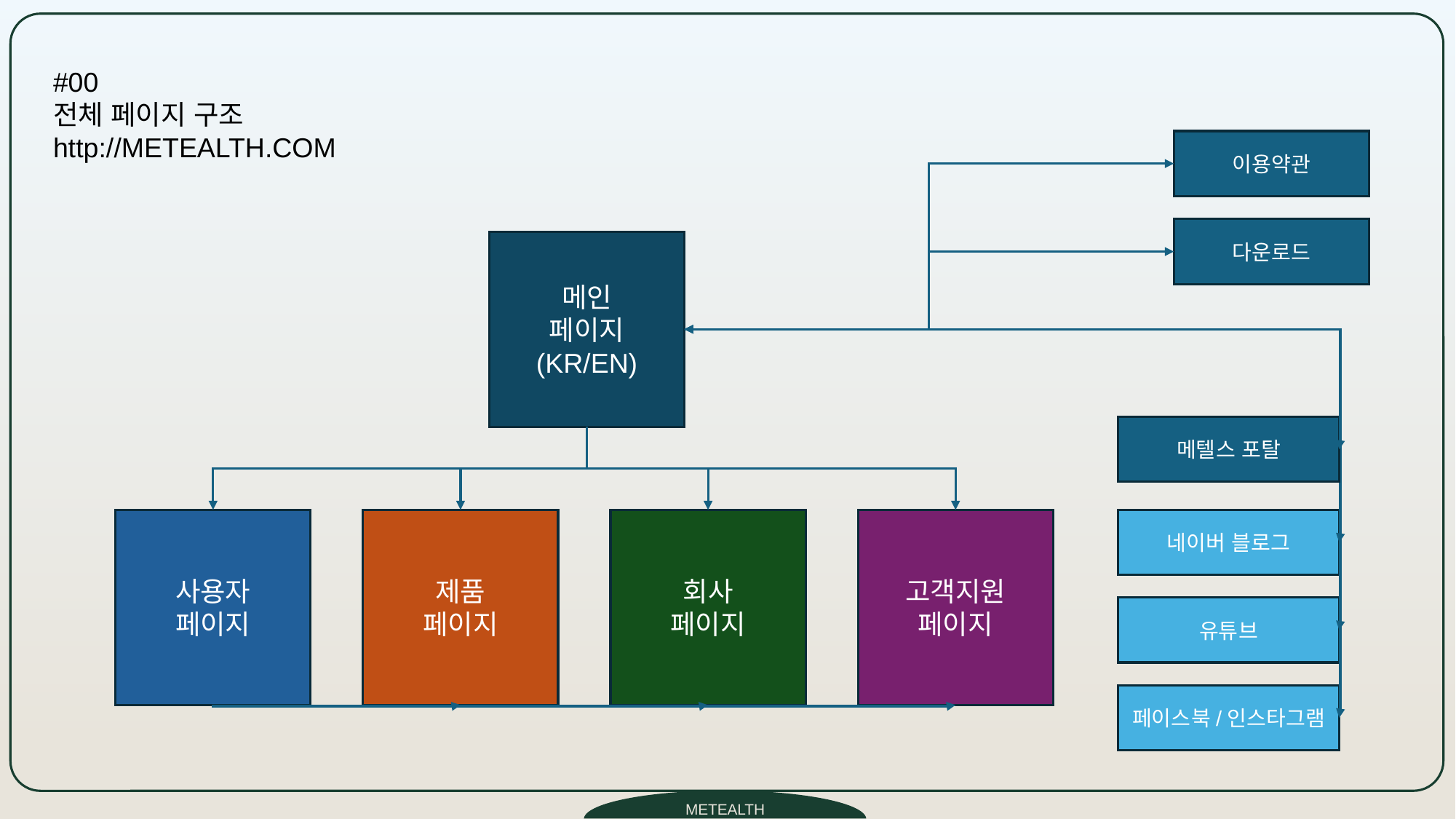

#00
전체 페이지 구조
http://METEALTH.COM

이용약관
다운로드
메인
페이지
(KR/EN)
메텔스 포탈
사용자
페이지
제품
페이지
회사
페이지
고객지원
페이지
네이버 블로그
유튜브
페이스북/인스타그램
METEALTH